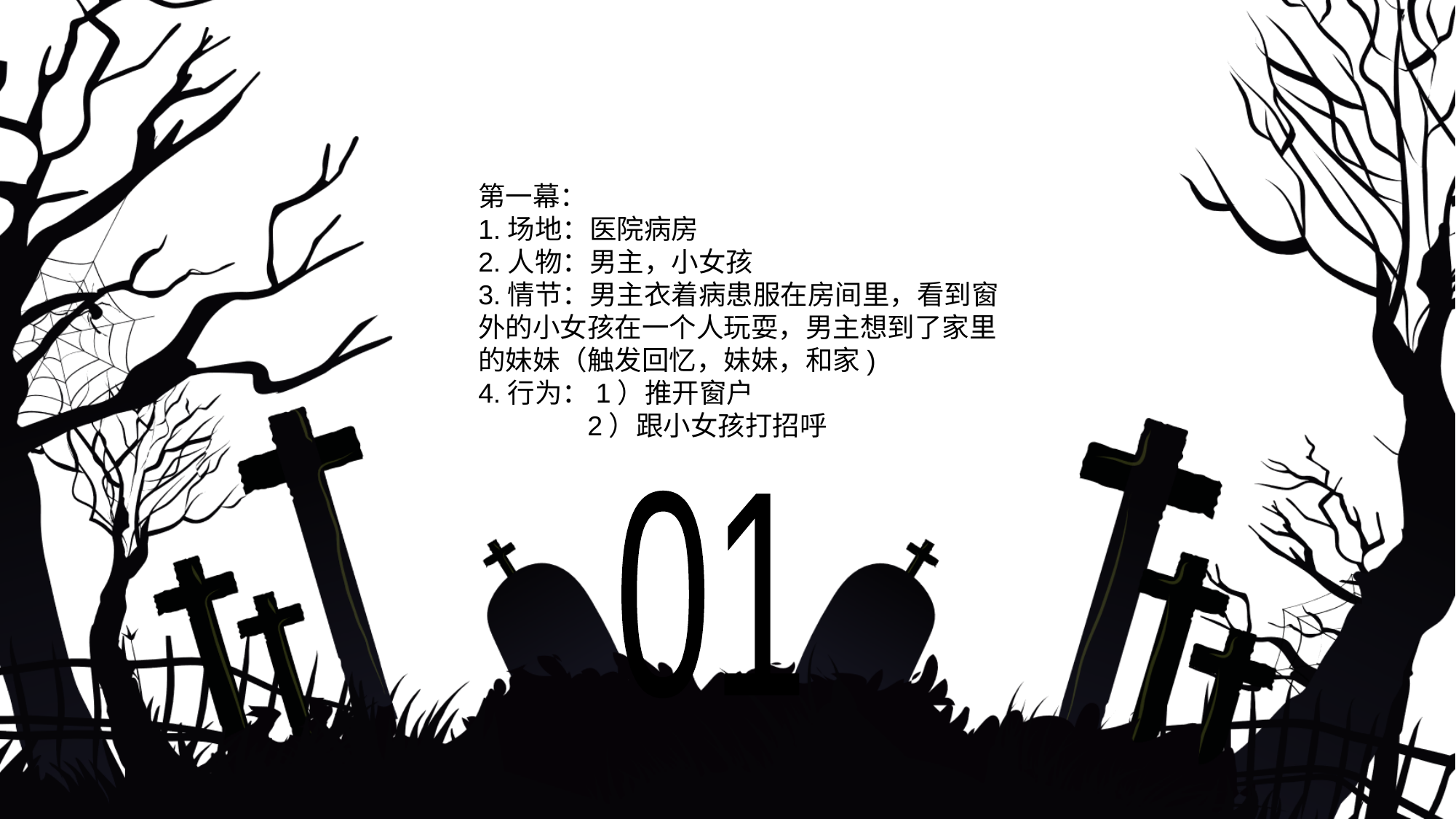

第一幕：
1.场地：医院病房
2.人物：男主，小女孩
3.情节：男主衣着病患服在房间里，看到窗外的小女孩在一个人玩耍，男主想到了家里的妹妹（触发回忆，妹妹，和家)
4.行为：1）推开窗户
	2）跟小女孩打招呼
01